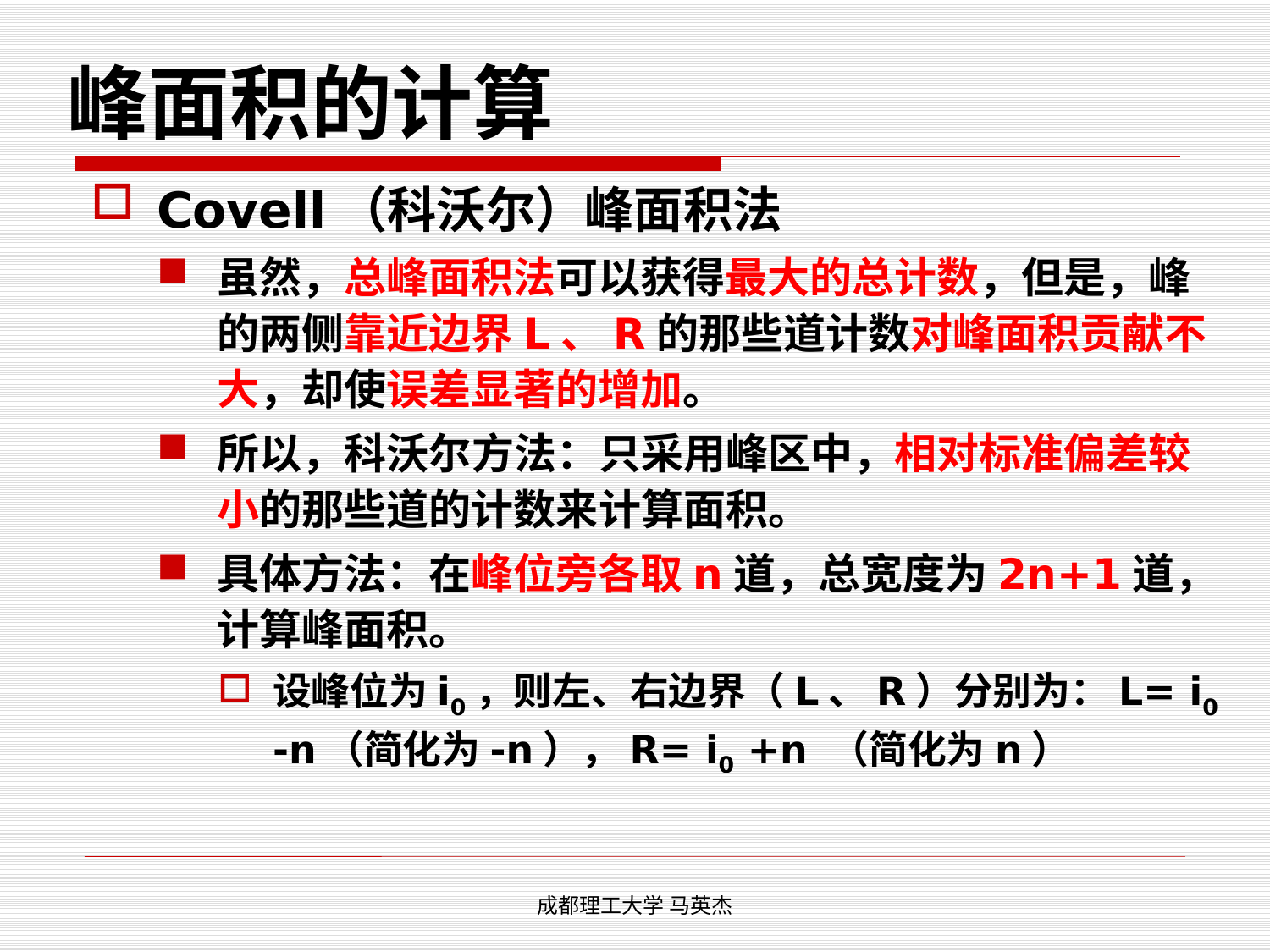

# 峰面积的计算
Covell（科沃尔）峰面积法
虽然，总峰面积法可以获得最大的总计数，但是，峰的两侧靠近边界L、R的那些道计数对峰面积贡献不大，却使误差显著的增加。
所以，科沃尔方法：只采用峰区中，相对标准偏差较小的那些道的计数来计算面积。
具体方法：在峰位旁各取n道，总宽度为2n+1道，计算峰面积。
设峰位为i0，则左、右边界（L、R）分别为：L= i0 -n（简化为-n），R= i0 +n （简化为n）
成都理工大学 马英杰